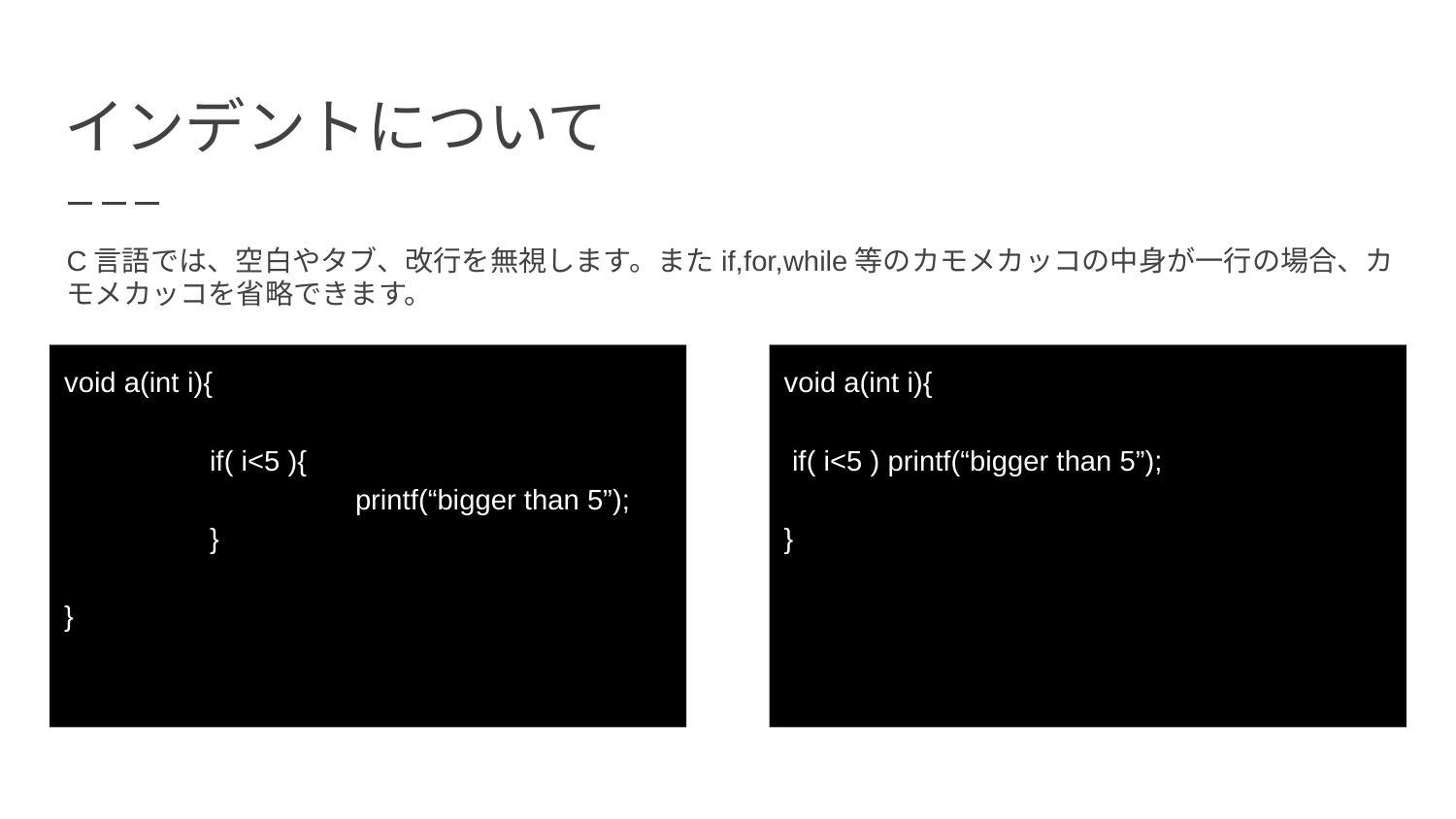

# インデントについて
C言語では、空白やタブ、改行を無視します。またif,for,while等のカモメカッコの中身が一行の場合、カモメカッコを省略できます。
void a(int i){

	if( i<5 ){
		printf(“bigger than 5”);
	}

}
void a(int i){

 if( i<5 ) printf(“bigger than 5”);

}